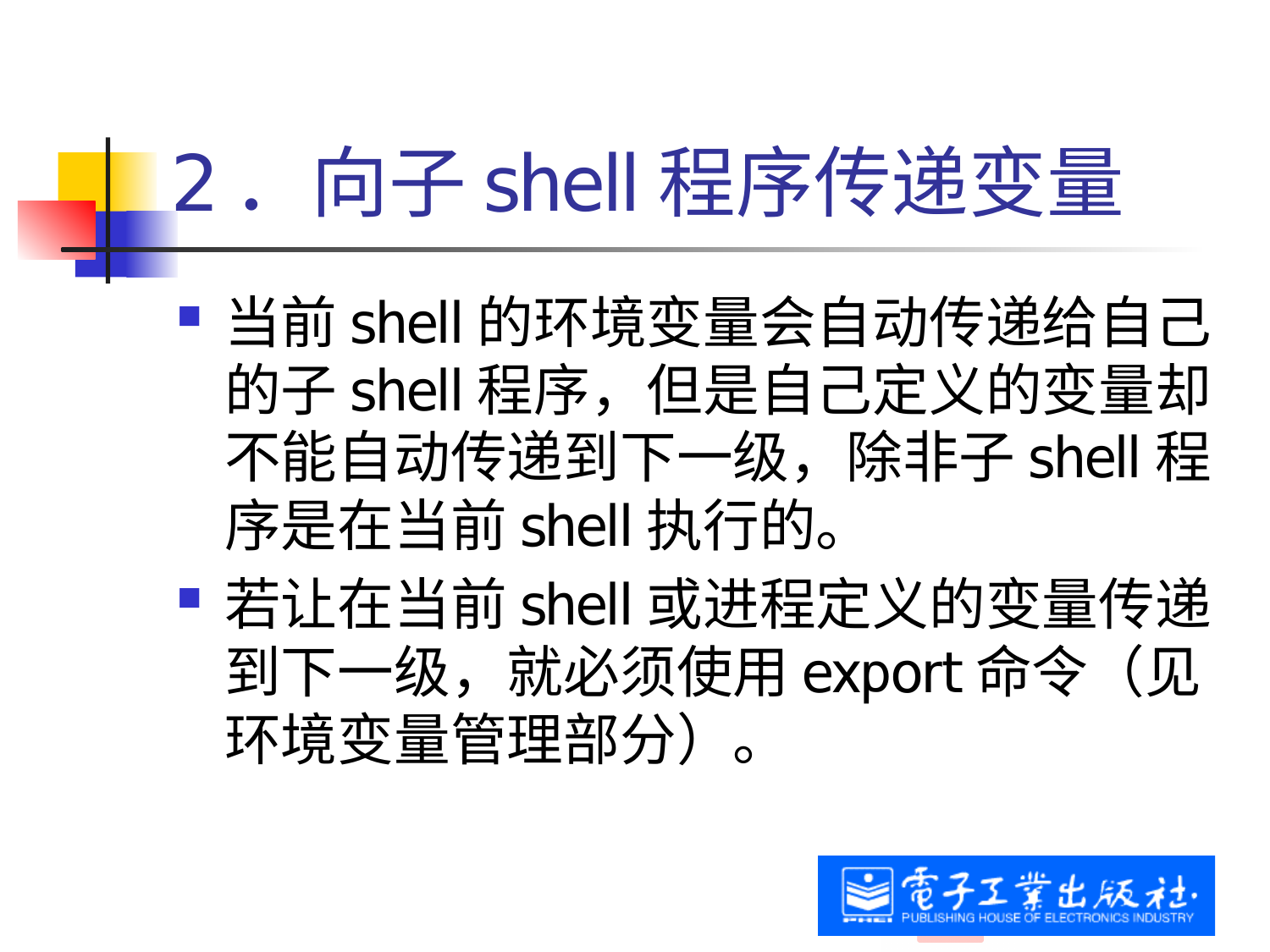

# 2．向子shell程序传递变量
当前shell的环境变量会自动传递给自己的子shell程序，但是自己定义的变量却不能自动传递到下一级，除非子shell程序是在当前shell执行的。
若让在当前shell或进程定义的变量传递到下一级，就必须使用export命令（见环境变量管理部分）。